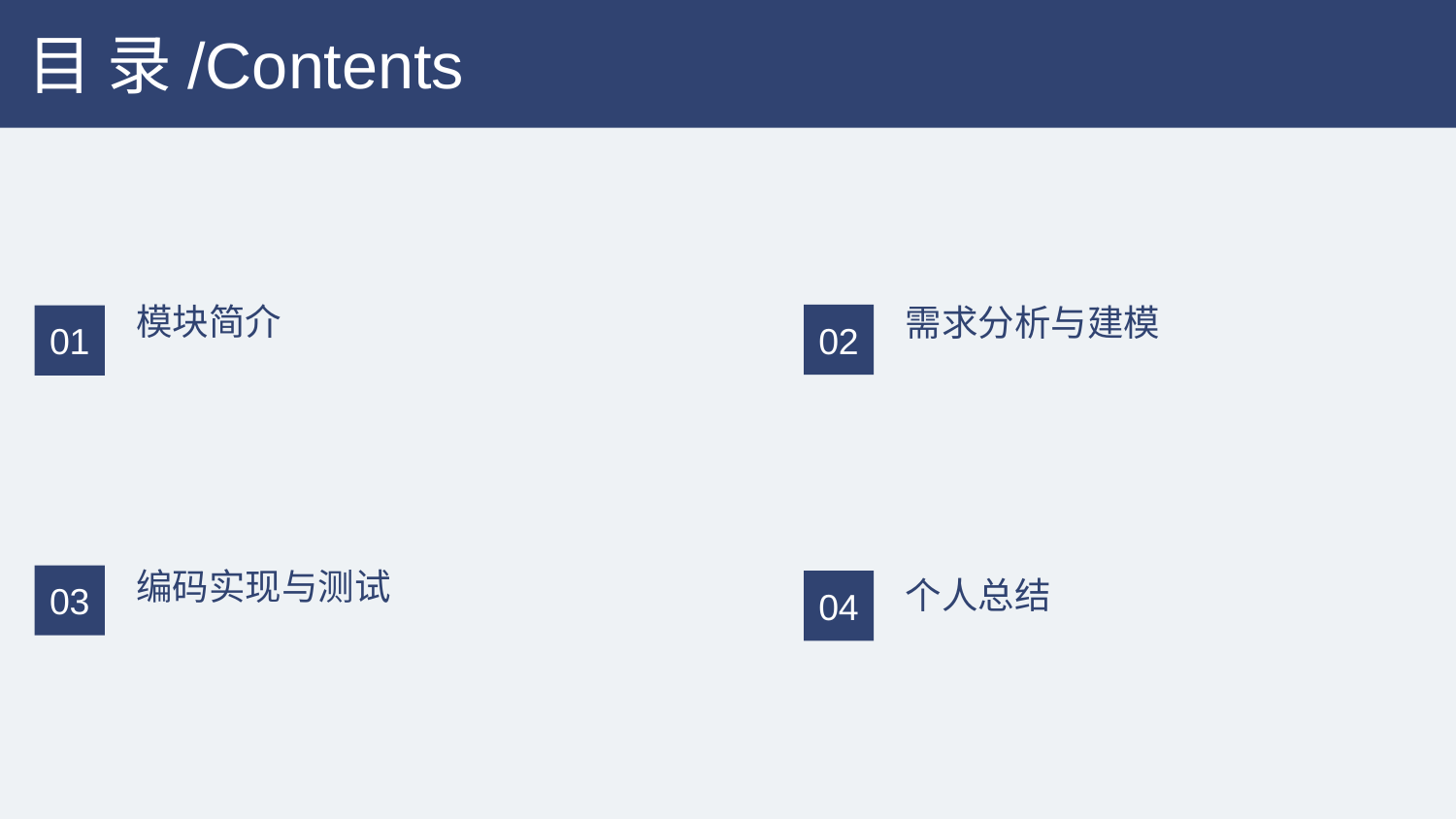

目 录/Contents
模块简介
需求分析与建模
02
01
编码实现与测试
03
个人总结
04